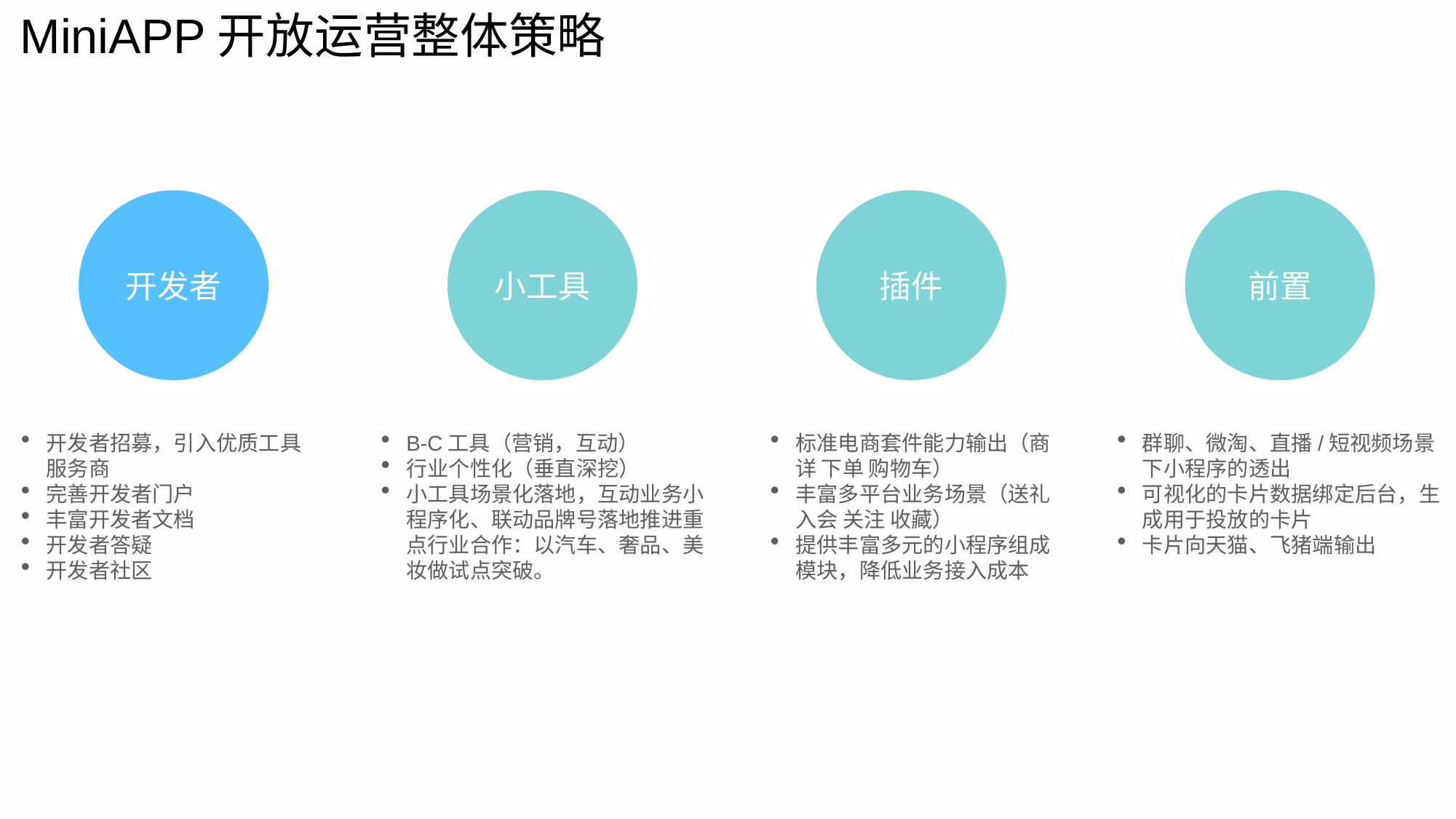

MiniAPP开放运营整体策略
开发者
小工具
插件
前置
开发者招募，引入优质工具服务商
完善开发者门户
丰富开发者文档
开发者答疑
开发者社区
B-C工具（营销，互动）
行业个性化（垂直深挖）
小工具场景化落地，互动业务小程序化、联动品牌号落地推进重点行业合作：以汽车、奢品、美妆做试点突破。

标准电商套件能力输出（商详 下单 购物车）
丰富多平台业务场景（送礼 入会 关注 收藏）
提供丰富多元的小程序组成模块，降低业务接入成本
群聊、微淘、直播/短视频场景下小程序的透出
可视化的卡片数据绑定后台，生成用于投放的卡片
卡片向天猫、飞猪端输出